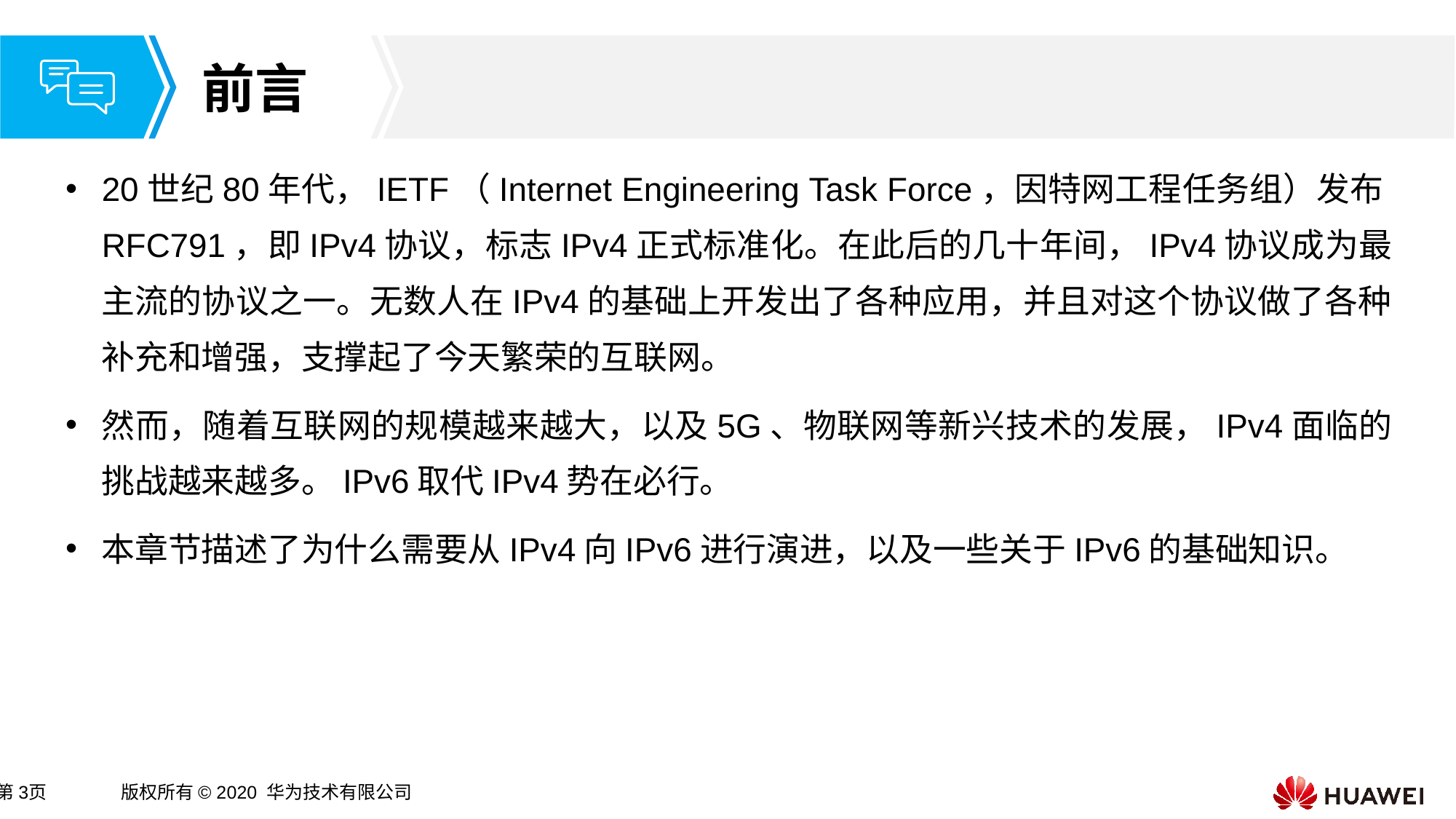

20世纪80年代，IETF（Internet Engineering Task Force，因特网工程任务组）发布RFC791，即IPv4协议，标志IPv4正式标准化。在此后的几十年间，IPv4协议成为最主流的协议之一。无数人在IPv4的基础上开发出了各种应用，并且对这个协议做了各种补充和增强，支撑起了今天繁荣的互联网。
然而，随着互联网的规模越来越大，以及5G、物联网等新兴技术的发展，IPv4面临的挑战越来越多。IPv6取代IPv4势在必行。
本章节描述了为什么需要从IPv4向IPv6进行演进，以及一些关于IPv6的基础知识。